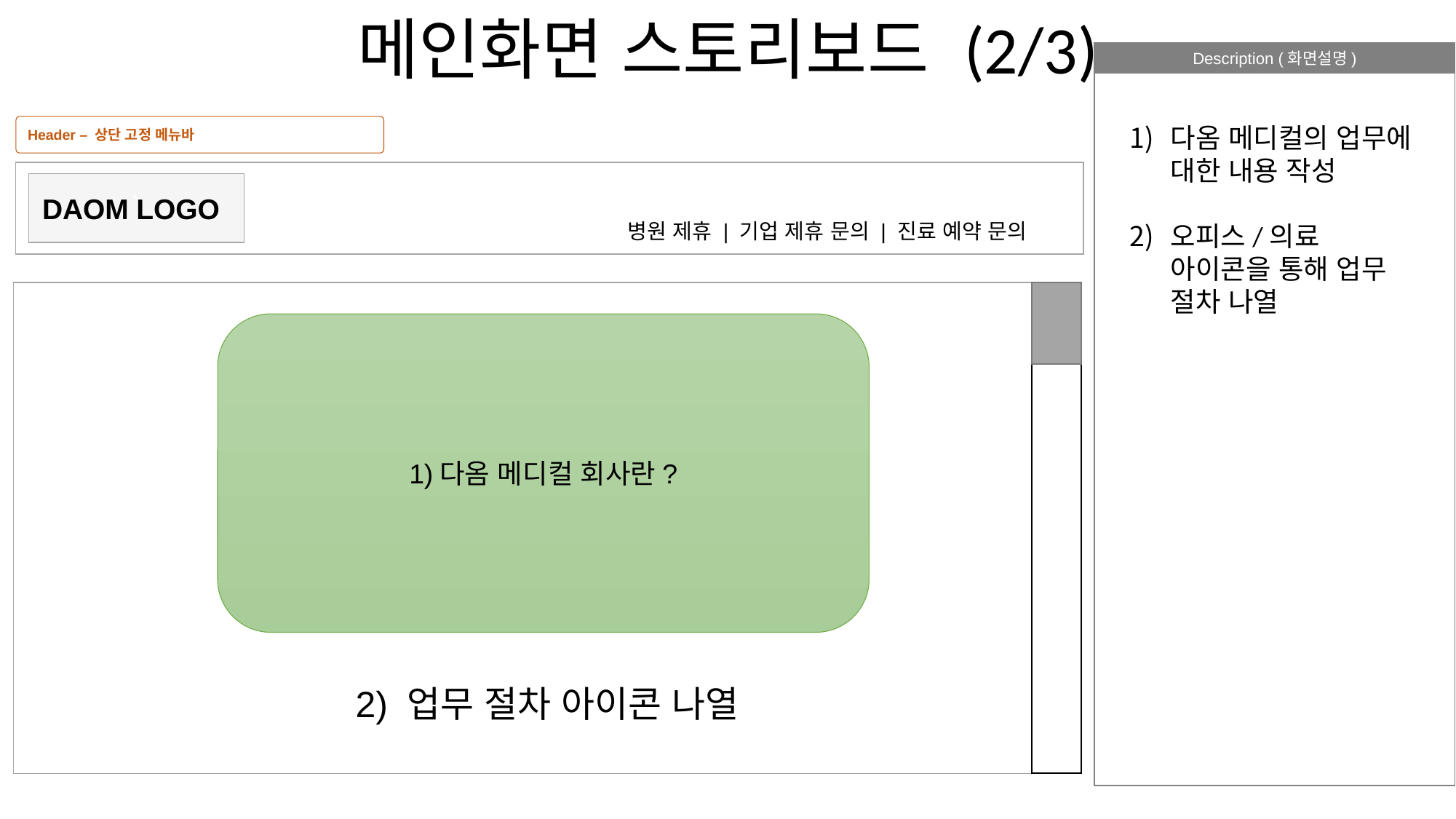

메인화면 스토리보드 (2/3)

Description (화면설명)

다옴 메디컬의 업무에 대한 내용 작성

오피스/의료 아이콘을 통해 업무 절차 나열
Header – 상단 고정 메뉴바

`
`
DAOM LOGO
병원 제휴 | 기업 제휴 문의 | 진료 예약 문의

2) 업무 절차 아이콘 나열

1)다옴 메디컬 회사란?